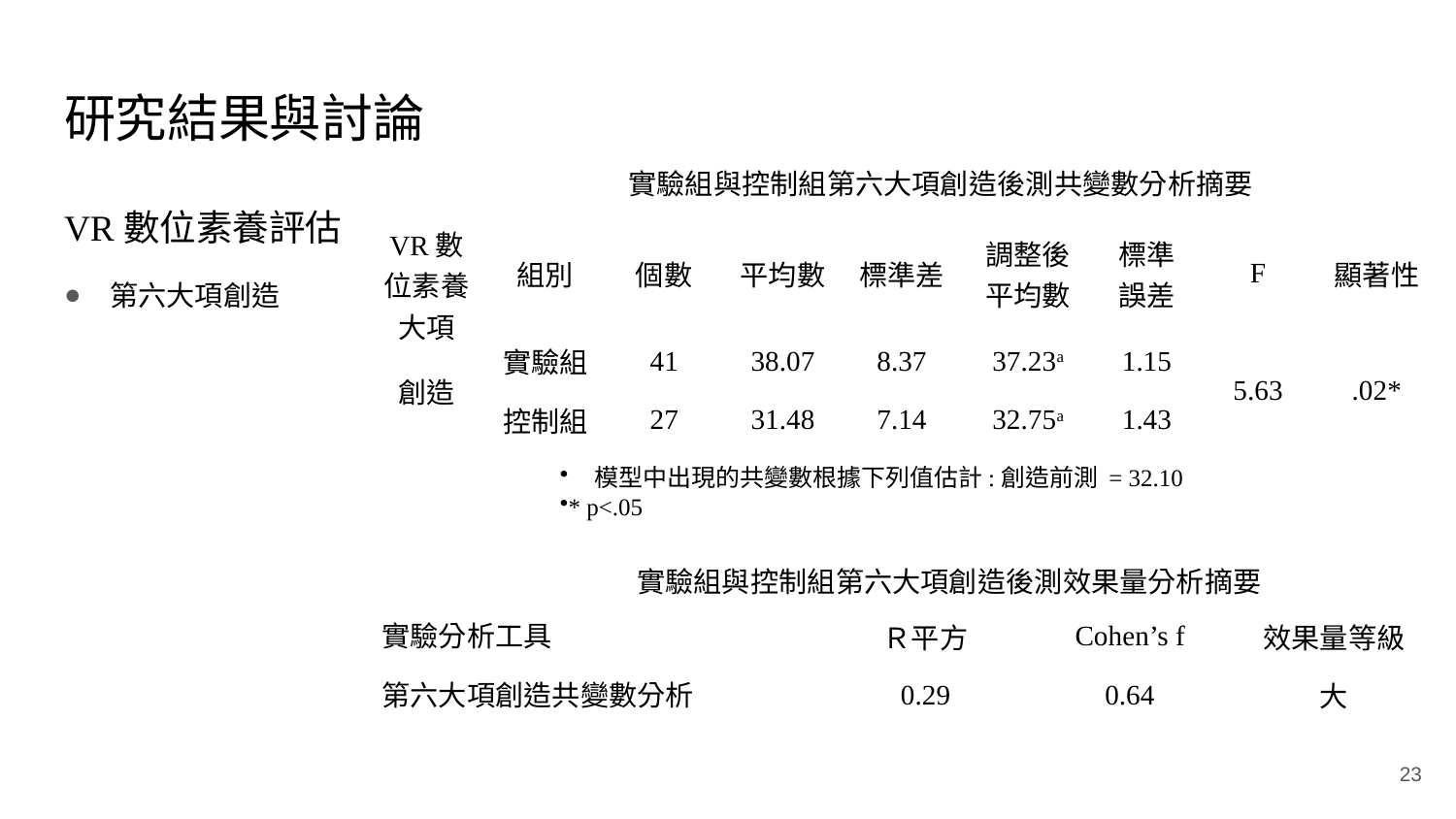

# 研究結果與討論
實驗組與控制組第六大項創造後測共變數分析摘要
VR數位素養評估
第六大項創造
| VR數位素養大項 | 組別 | 個數 | 平均數 | 標準差 | 調整後平均數 | 標準誤差 | F | 顯著性 |
| --- | --- | --- | --- | --- | --- | --- | --- | --- |
| 創造 | 實驗組 | 41 | 38.07 | 8.37 | 37.23a | 1.15 | 5.63 | .02\* |
|  | 控制組 | 27 | 31.48 | 7.14 | 32.75a | 1.43 |  |  |
模型中出現的共變數根據下列值估計:創造前測 = 32.10
* p<.05
實驗組與控制組第六大項創造後測效果量分析摘要
| 實驗分析工具 | Ｒ平方 | Cohen’s f | 效果量等級 |
| --- | --- | --- | --- |
| 第六大項創造共變數分析 | 0.29 | 0.64 | 大 |
23